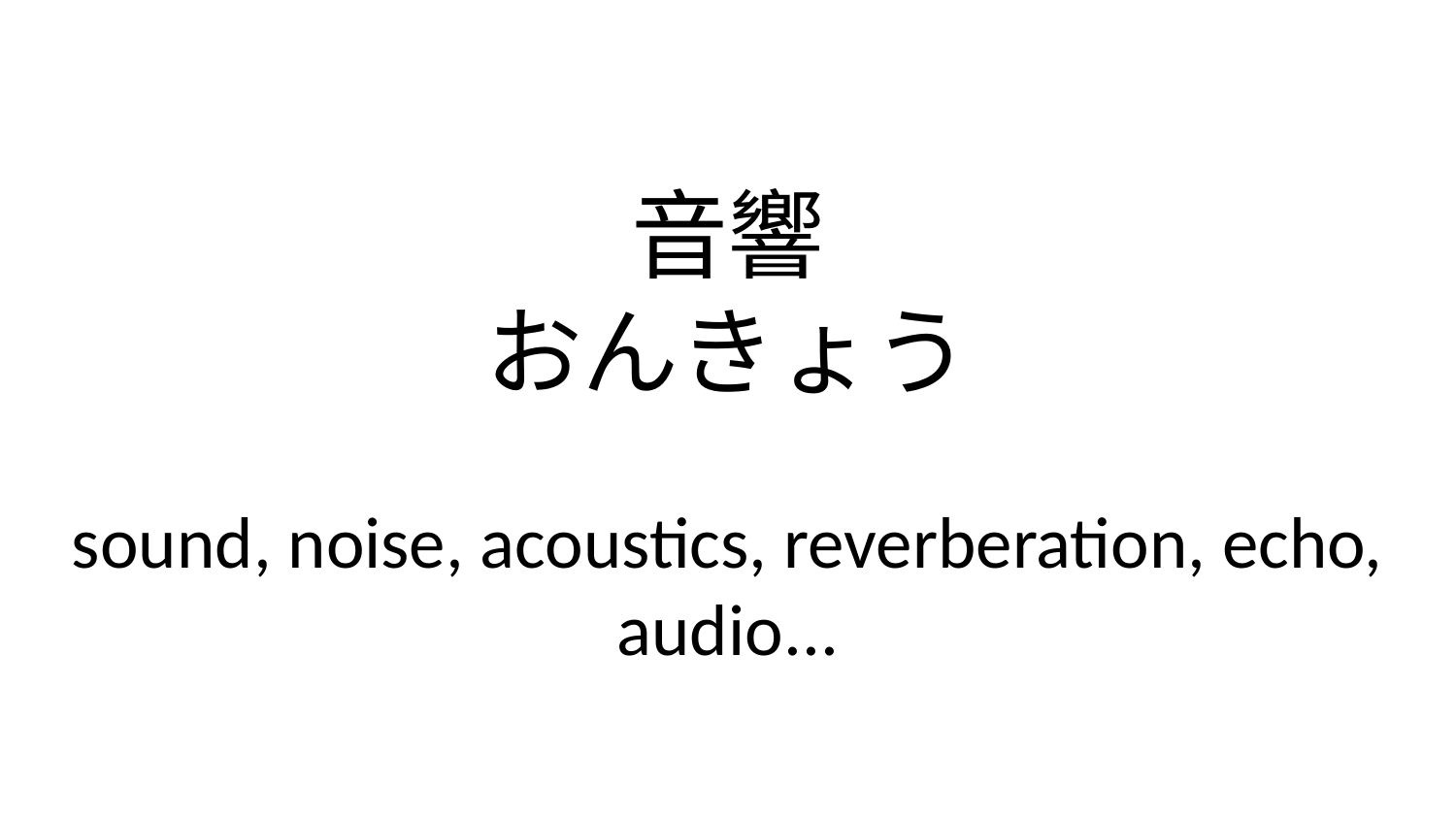

音響
おんきょう
sound, noise, acoustics, reverberation, echo, audio...
69-70